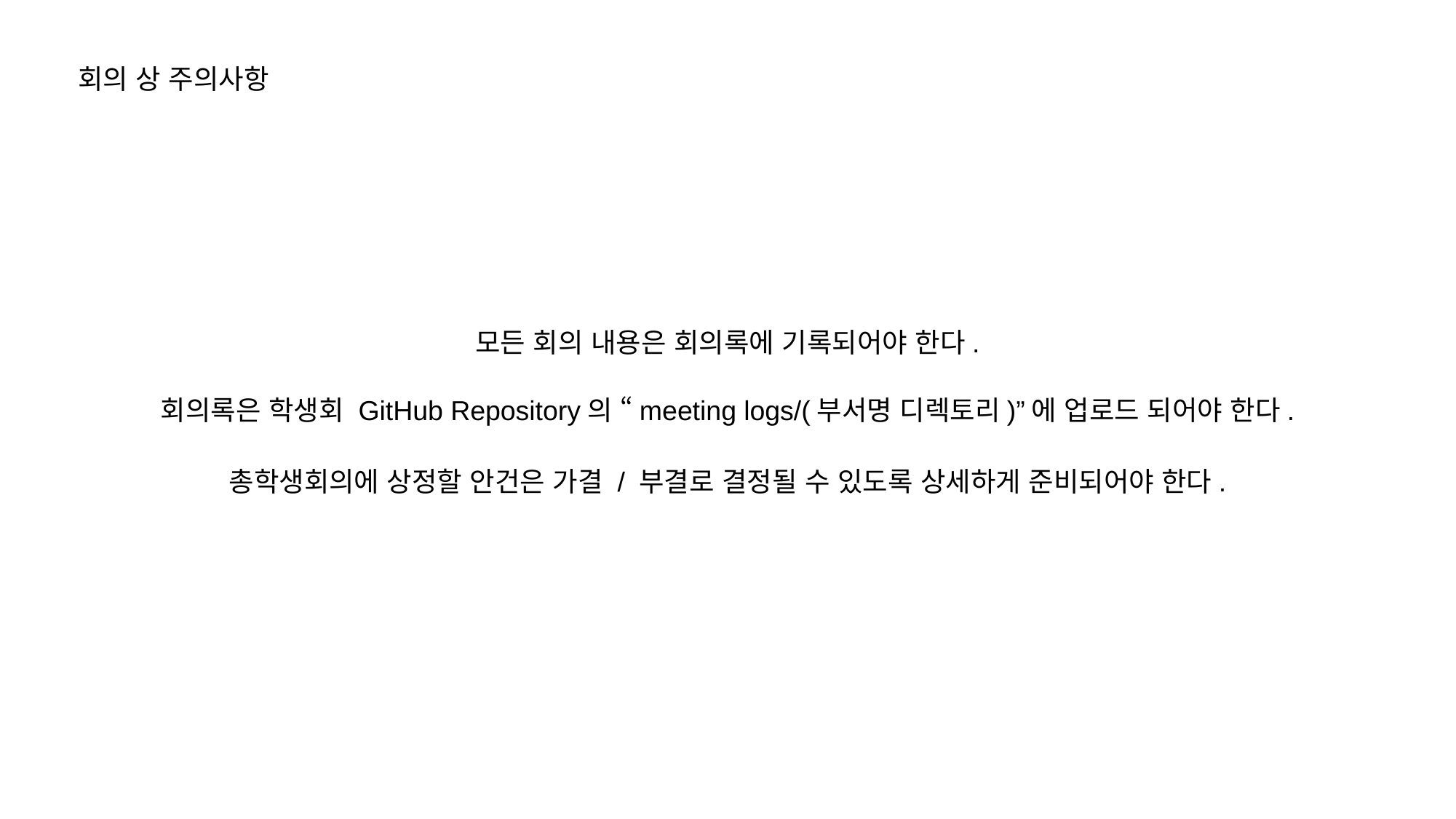

회의 상 주의사항
모든 회의 내용은 회의록에 기록되어야 한다.
회의록은 학생회 GitHub Repository의 “meeting logs/(부서명 디렉토리)”에 업로드 되어야 한다.
총학생회의에 상정할 안건은 가결 / 부결로 결정될 수 있도록 상세하게 준비되어야 한다.